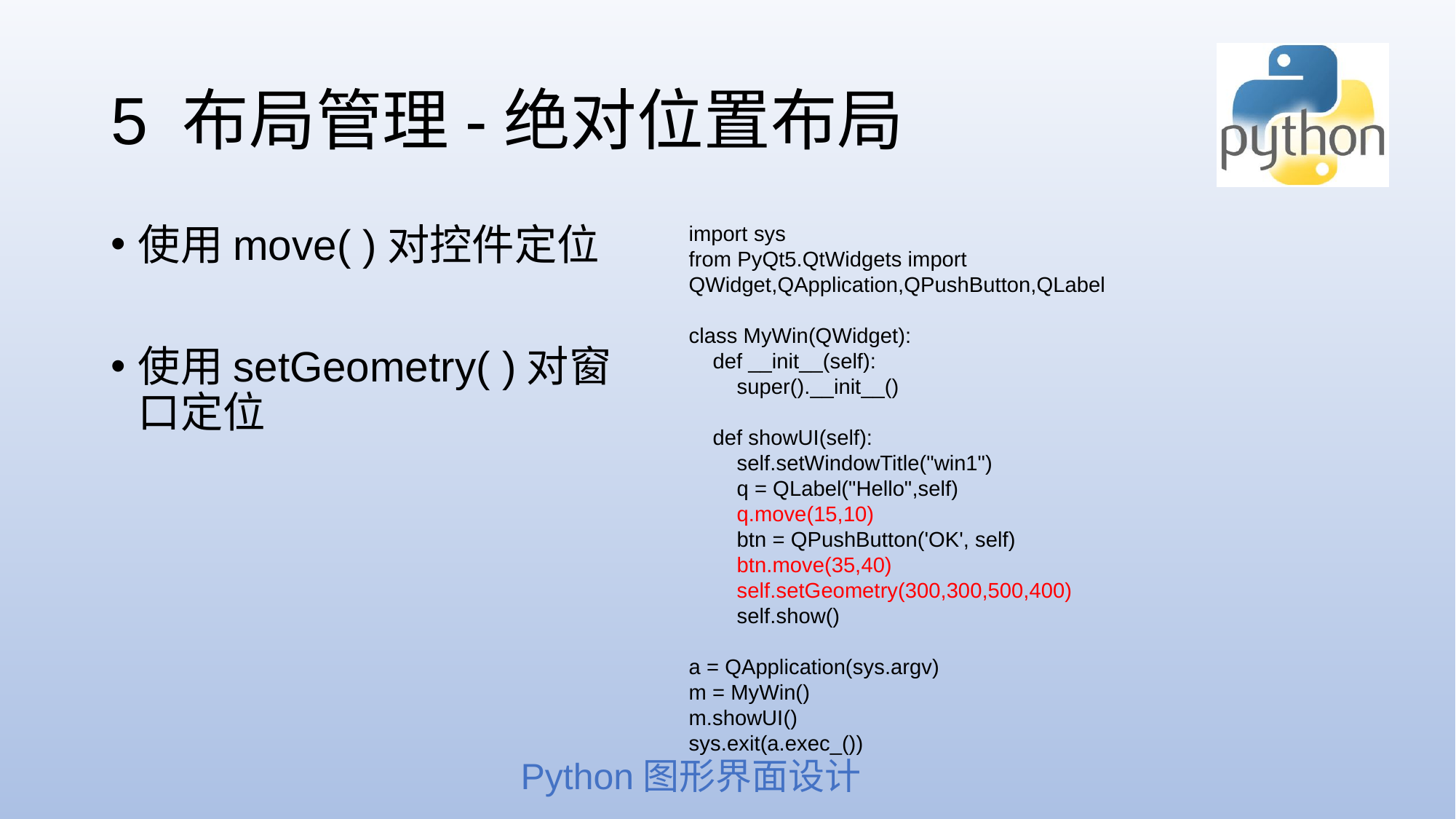

# 5 布局管理-绝对位置布局
import sys
from PyQt5.QtWidgets import QWidget,QApplication,QPushButton,QLabel

class MyWin(QWidget):
    def __init__(self):
        super().__init__()

    def showUI(self):
        self.setWindowTitle("win1")
        q = QLabel("Hello",self)
        q.move(15,10)
        btn = QPushButton('OK', self)
        btn.move(35,40)
        self.setGeometry(300,300,500,400)
        self.show()

a = QApplication(sys.argv)
m = MyWin()
m.showUI()
sys.exit(a.exec_())
使用move( )对控件定位

使用setGeometry( )对窗口定位